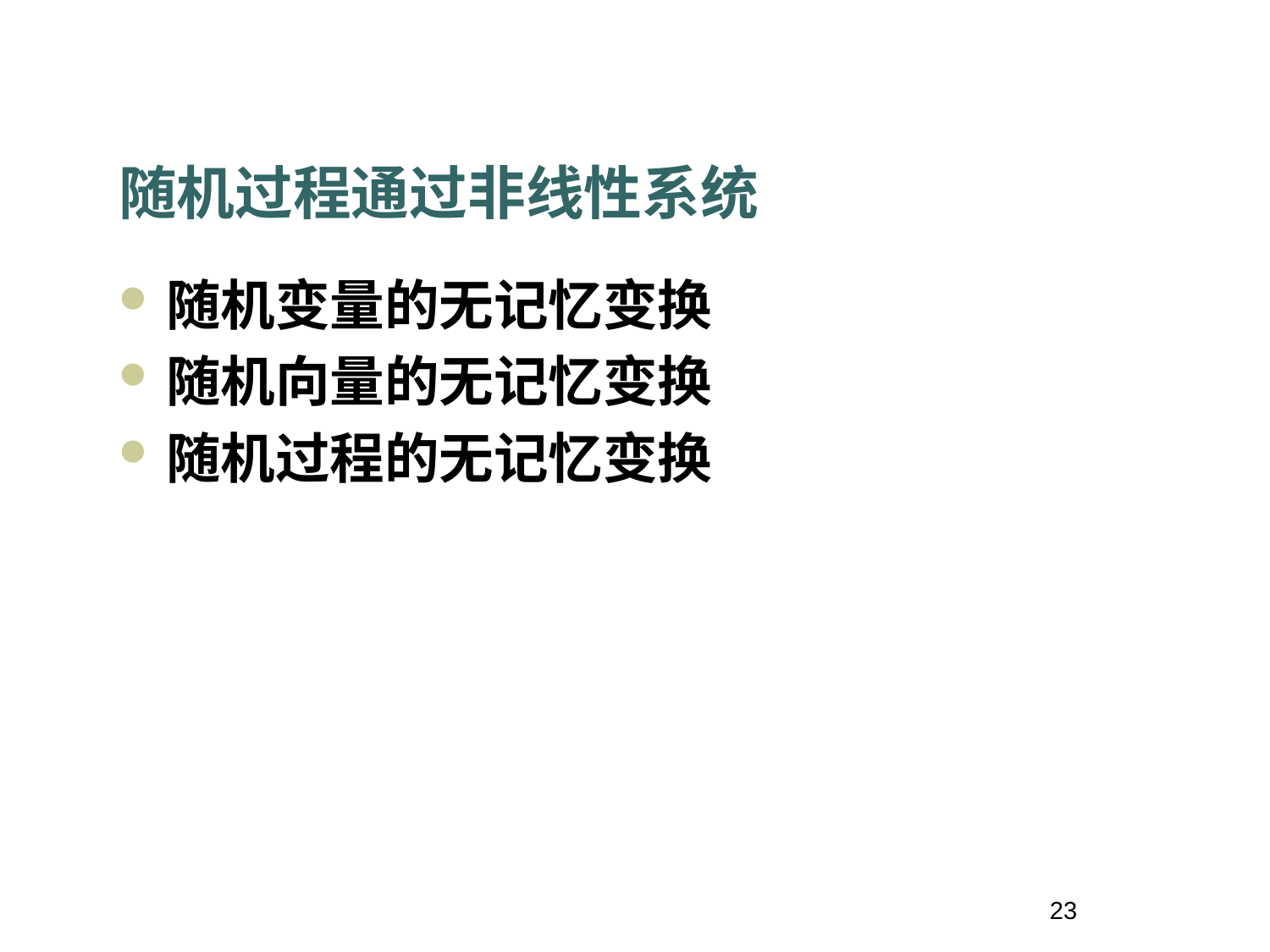

# 随机过程通过非线性系统
随机变量的无记忆变换
随机向量的无记忆变换
随机过程的无记忆变换
23